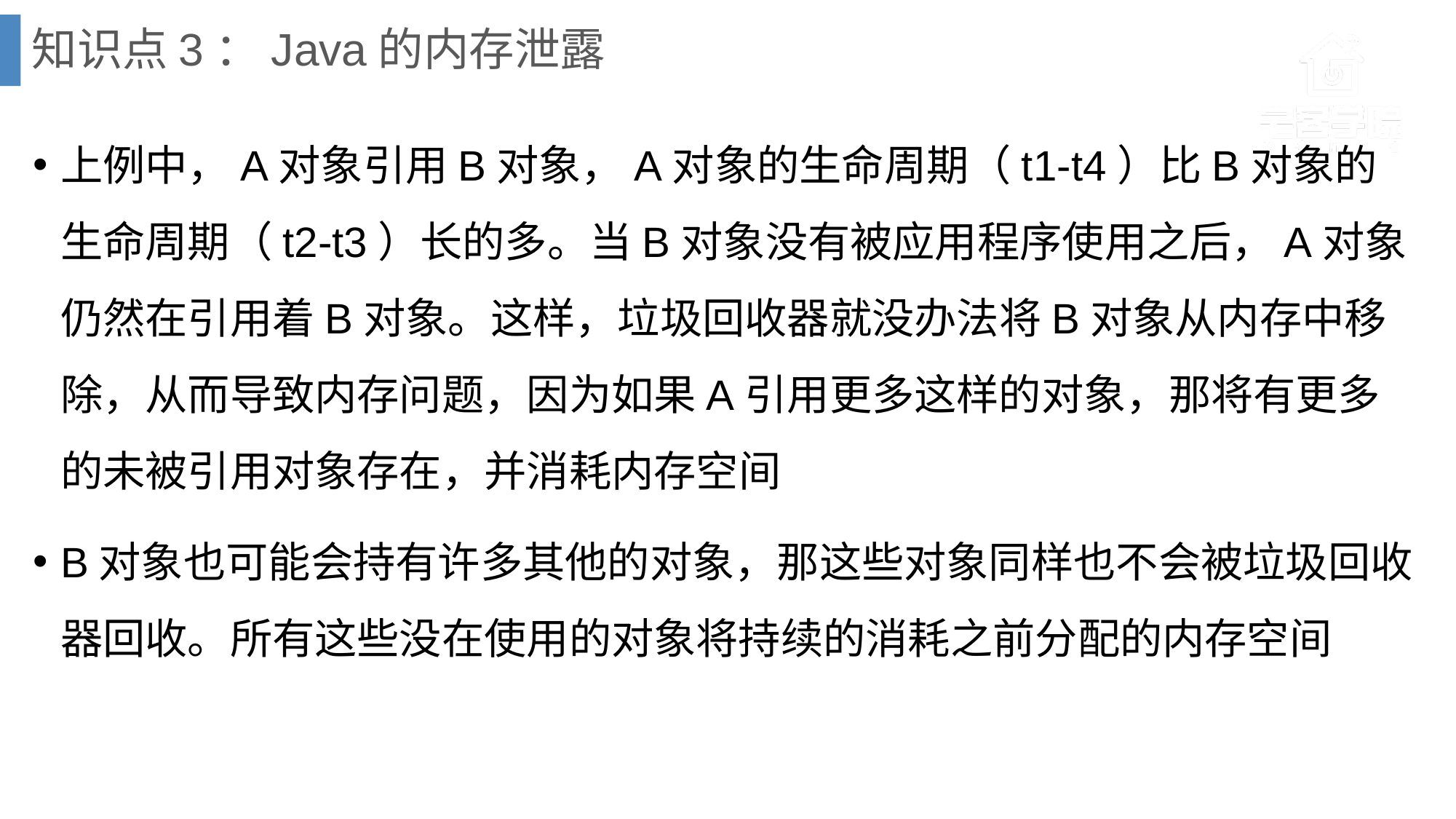

# 知识点3：Java的内存泄露
上例中，A对象引用B对象，A对象的生命周期（t1-t4）比B对象的生命周期（t2-t3）长的多。当B对象没有被应用程序使用之后，A对象仍然在引用着B对象。这样，垃圾回收器就没办法将B对象从内存中移除，从而导致内存问题，因为如果A引用更多这样的对象，那将有更多的未被引用对象存在，并消耗内存空间
B对象也可能会持有许多其他的对象，那这些对象同样也不会被垃圾回收器回收。所有这些没在使用的对象将持续的消耗之前分配的内存空间